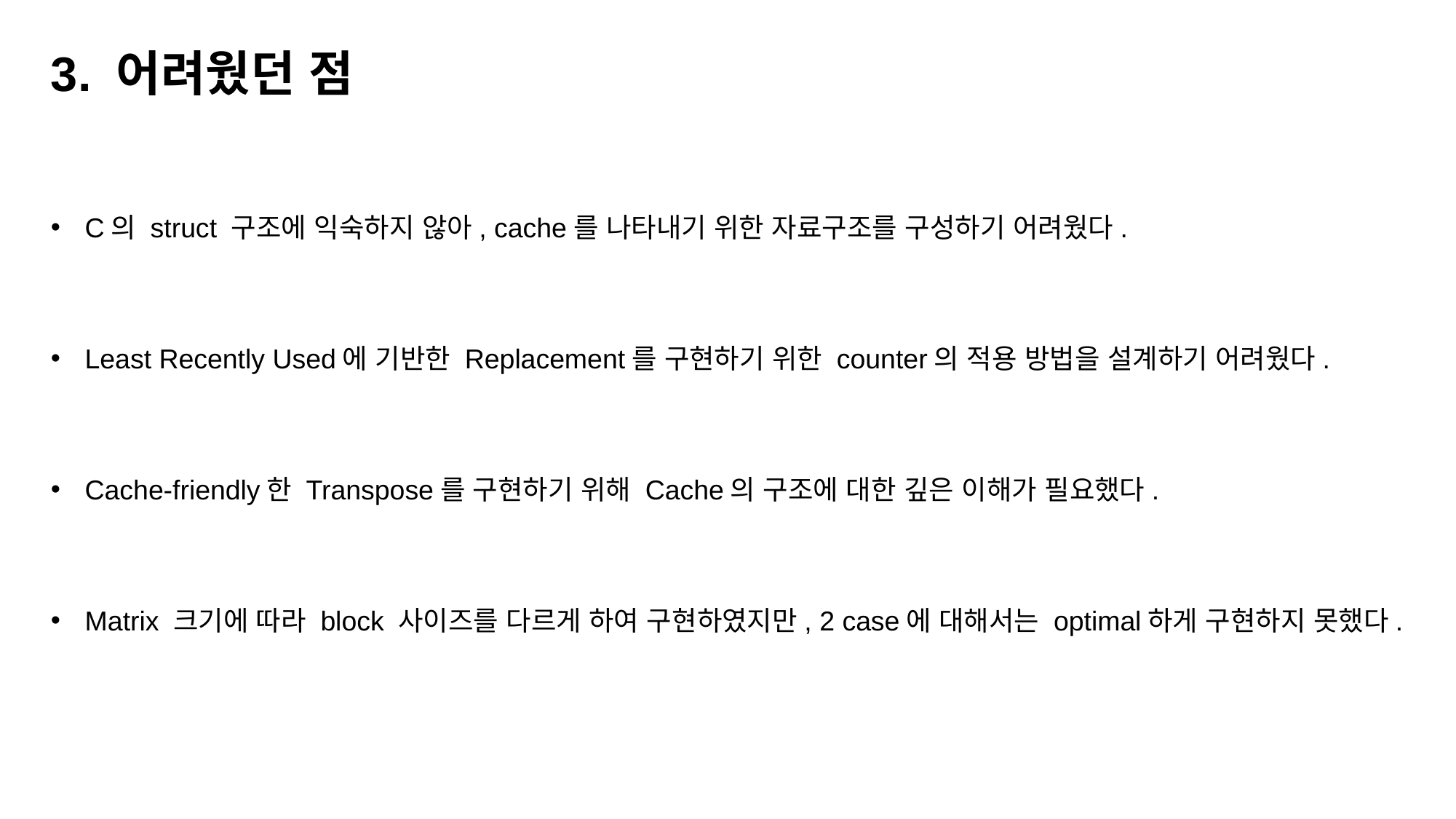

3. 어려웠던 점
C의 struct 구조에 익숙하지 않아, cache를 나타내기 위한 자료구조를 구성하기 어려웠다.

Least Recently Used에 기반한 Replacement를 구현하기 위한 counter의 적용 방법을 설계하기 어려웠다.

Cache-friendly한 Transpose를 구현하기 위해 Cache의 구조에 대한 깊은 이해가 필요했다.

Matrix 크기에 따라 block 사이즈를 다르게 하여 구현하였지만, 2 case에 대해서는 optimal하게 구현하지 못했다.